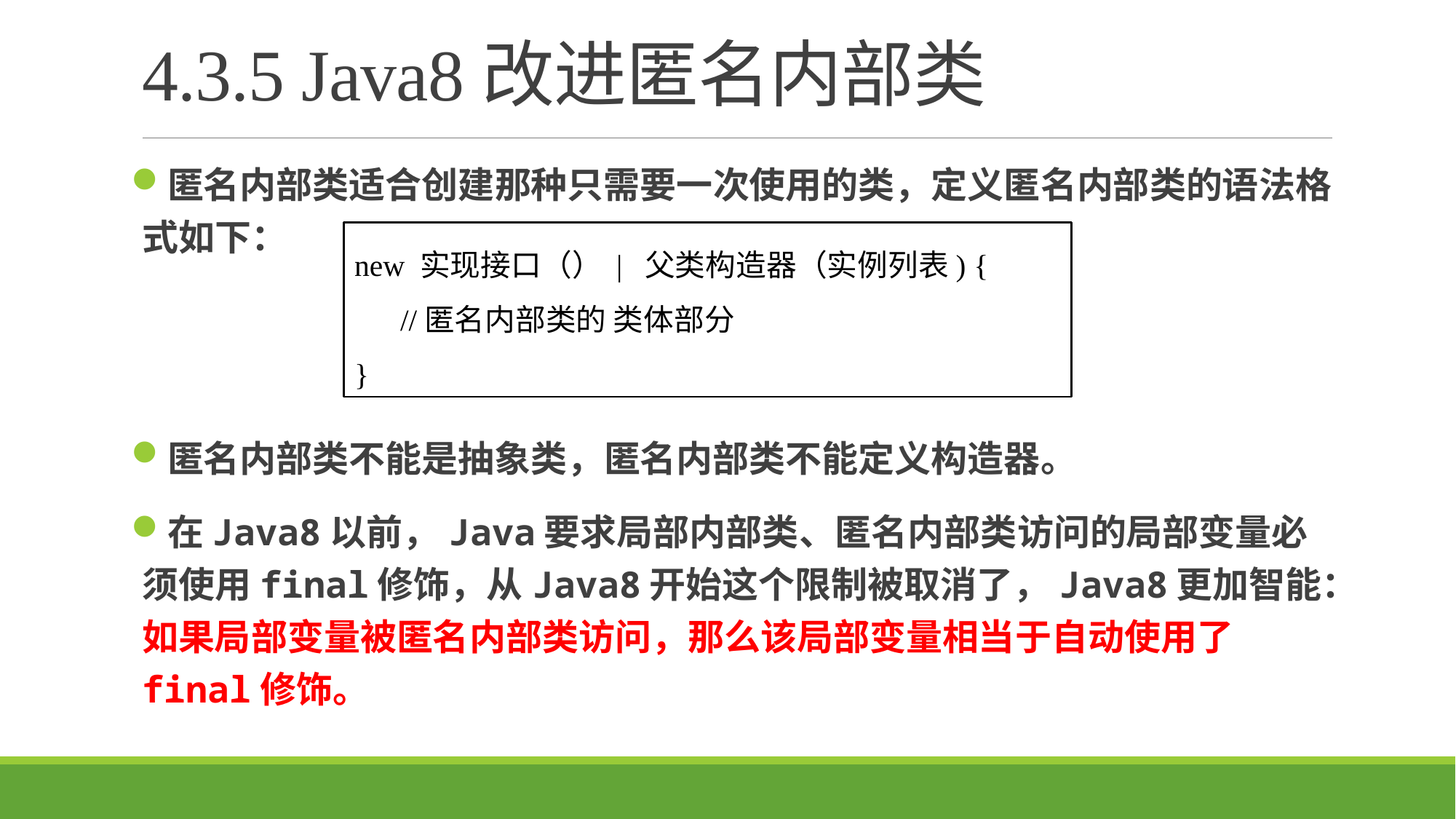

# 4.3.5 Java8改进匿名内部类
匿名内部类适合创建那种只需要一次使用的类，定义匿名内部类的语法格式如下：

匿名内部类不能是抽象类，匿名内部类不能定义构造器。
在Java8以前，Java要求局部内部类、匿名内部类访问的局部变量必须使用final修饰，从Java8开始这个限制被取消了，Java8更加智能：如果局部变量被匿名内部类访问，那么该局部变量相当于自动使用了final修饰。
new 实现接口（） |  父类构造器（实例列表) {
      //匿名内部类的 类体部分
}